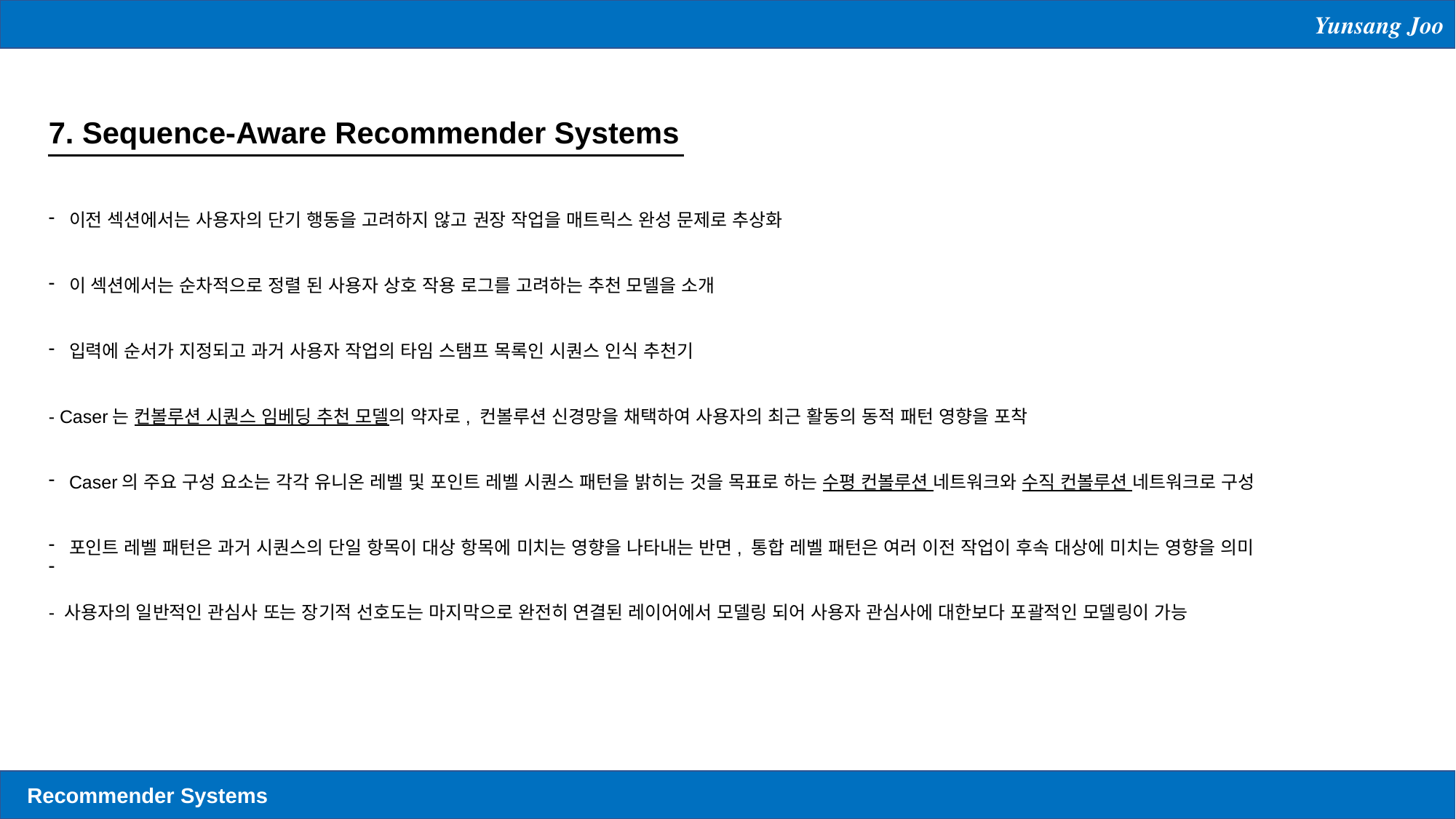

Yunsang Joo
7. Sequence-Aware Recommender Systems
이전 섹션에서는 사용자의 단기 행동을 고려하지 않고 권장 작업을 매트릭스 완성 문제로 추상화

이 섹션에서는 순차적으로 정렬 된 사용자 상호 작용 로그를 고려하는 추천 모델을 소개

입력에 순서가 지정되고 과거 사용자 작업의 타임 스탬프 목록인 시퀀스 인식 추천기

- Caser는 컨볼루션 시퀀스 임베딩 추천 모델의 약자로, 컨볼루션 신경망을 채택하여 사용자의 최근 활동의 동적 패턴 영향을 포착

Caser의 주요 구성 요소는 각각 유니온 레벨 및 포인트 레벨 시퀀스 패턴을 밝히는 것을 목표로 하는 수평 컨볼루션 네트워크와 수직 컨볼루션 네트워크로 구성

포인트 레벨 패턴은 과거 시퀀스의 단일 항목이 대상 항목에 미치는 영향을 나타내는 반면, 통합 레벨 패턴은 여러 이전 작업이 후속 대상에 미치는 영향을 의미

- 사용자의 일반적인 관심사 또는 장기적 선호도는 마지막으로 완전히 연결된 레이어에서 모델링 되어 사용자 관심사에 대한보다 포괄적인 모델링이 가능

Recommender Systems